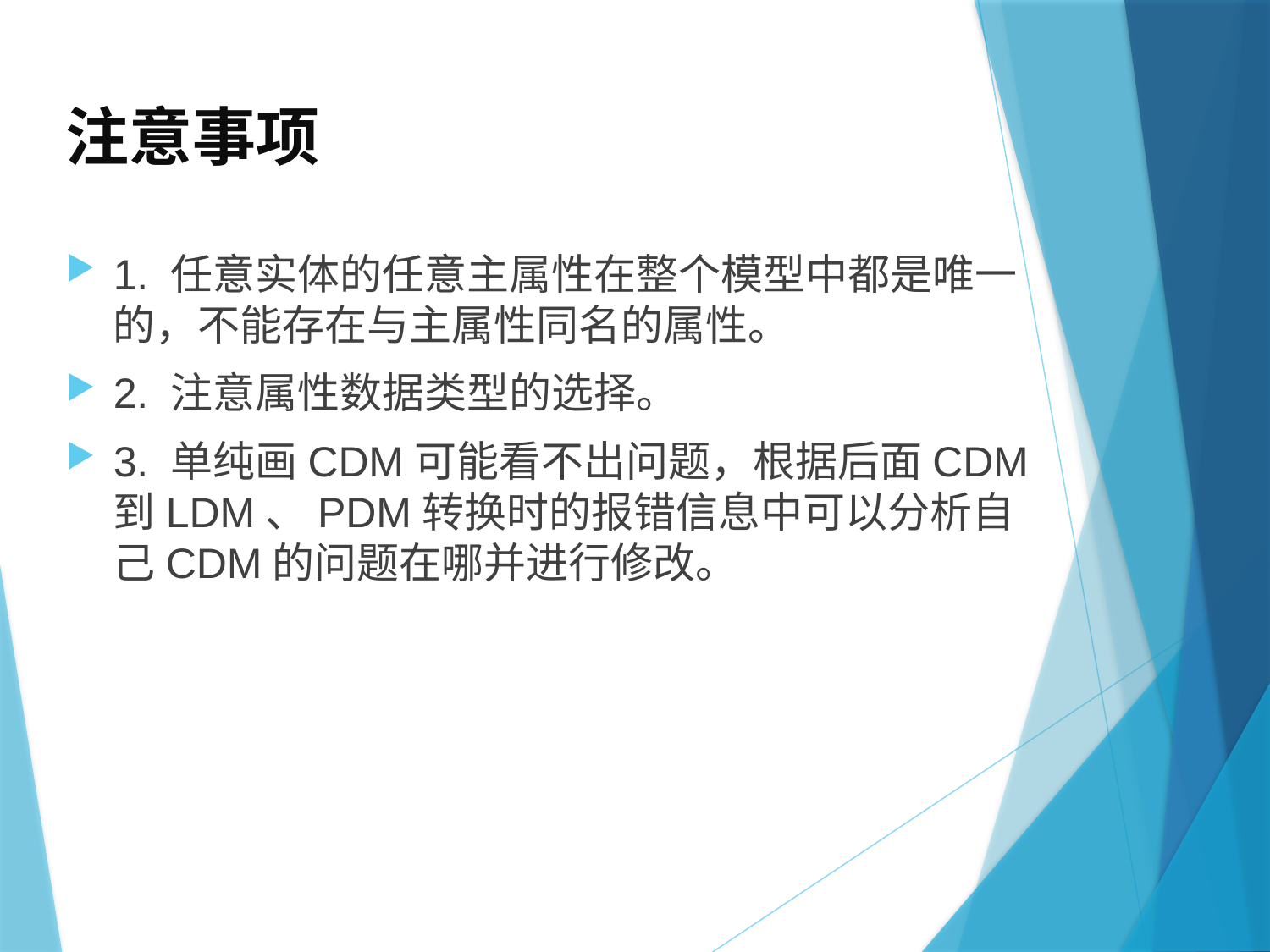

# 注意事项
1. 任意实体的任意主属性在整个模型中都是唯一的，不能存在与主属性同名的属性。
2. 注意属性数据类型的选择。
3. 单纯画CDM可能看不出问题，根据后面CDM到LDM、PDM转换时的报错信息中可以分析自己CDM的问题在哪并进行修改。